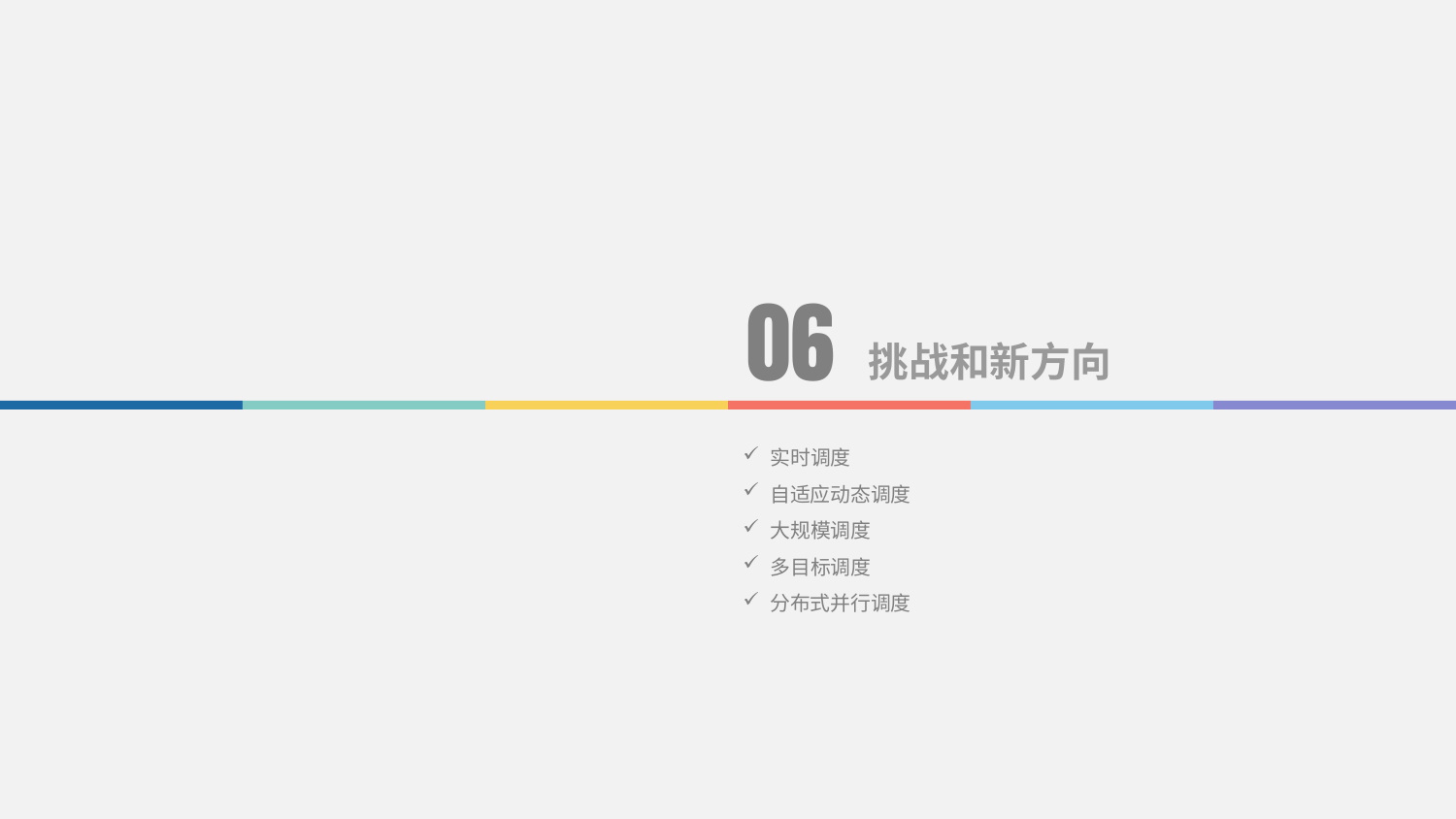

06
挑战和新方向

实时调度
自适应动态调度
大规模调度
多目标调度
分布式并行调度